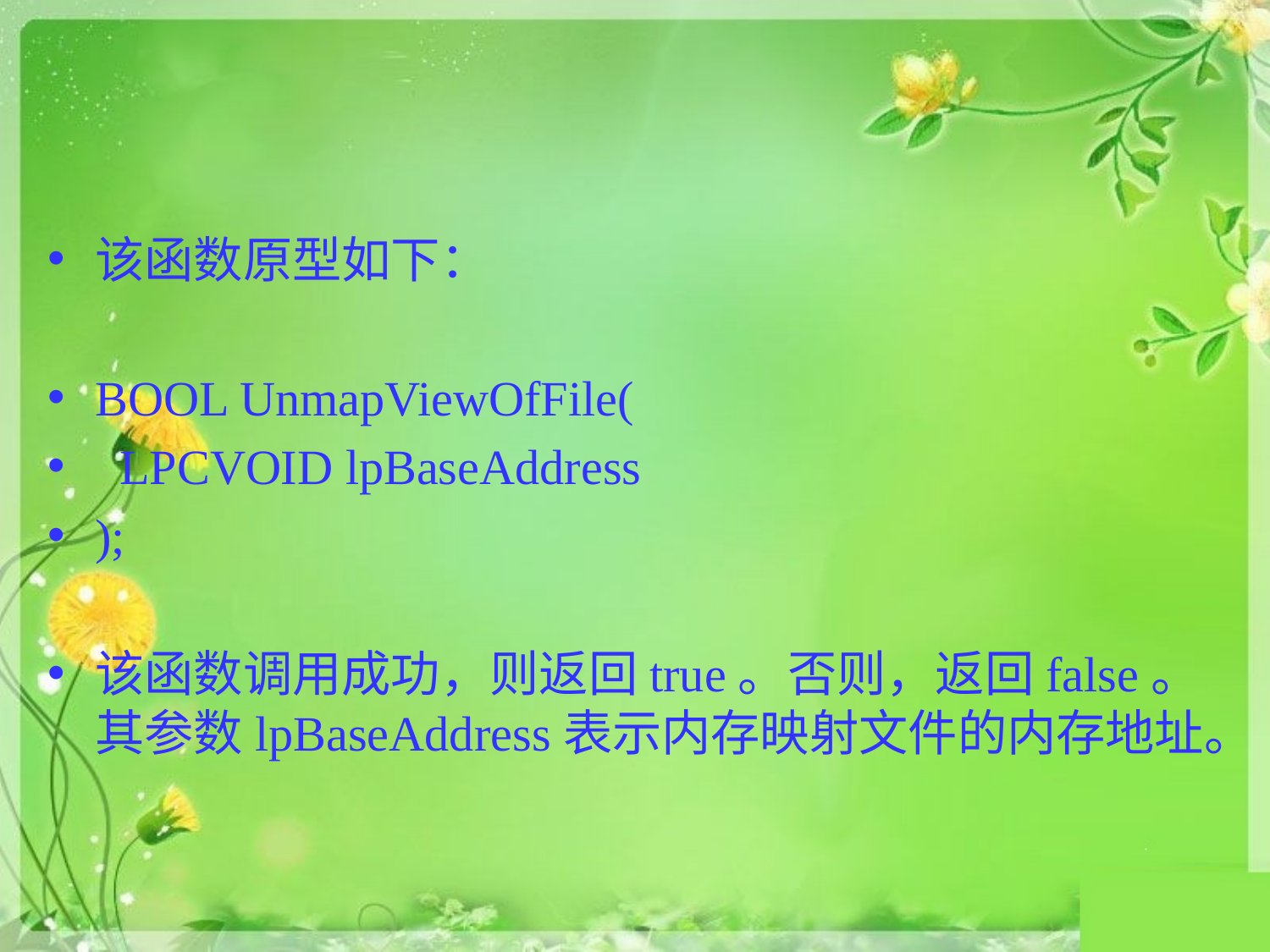

#
该函数原型如下：

BOOL UnmapViewOfFile(
  LPCVOID lpBaseAddress
);

该函数调用成功，则返回true。否则，返回false。其参数lpBaseAddress表示内存映射文件的内存地址。